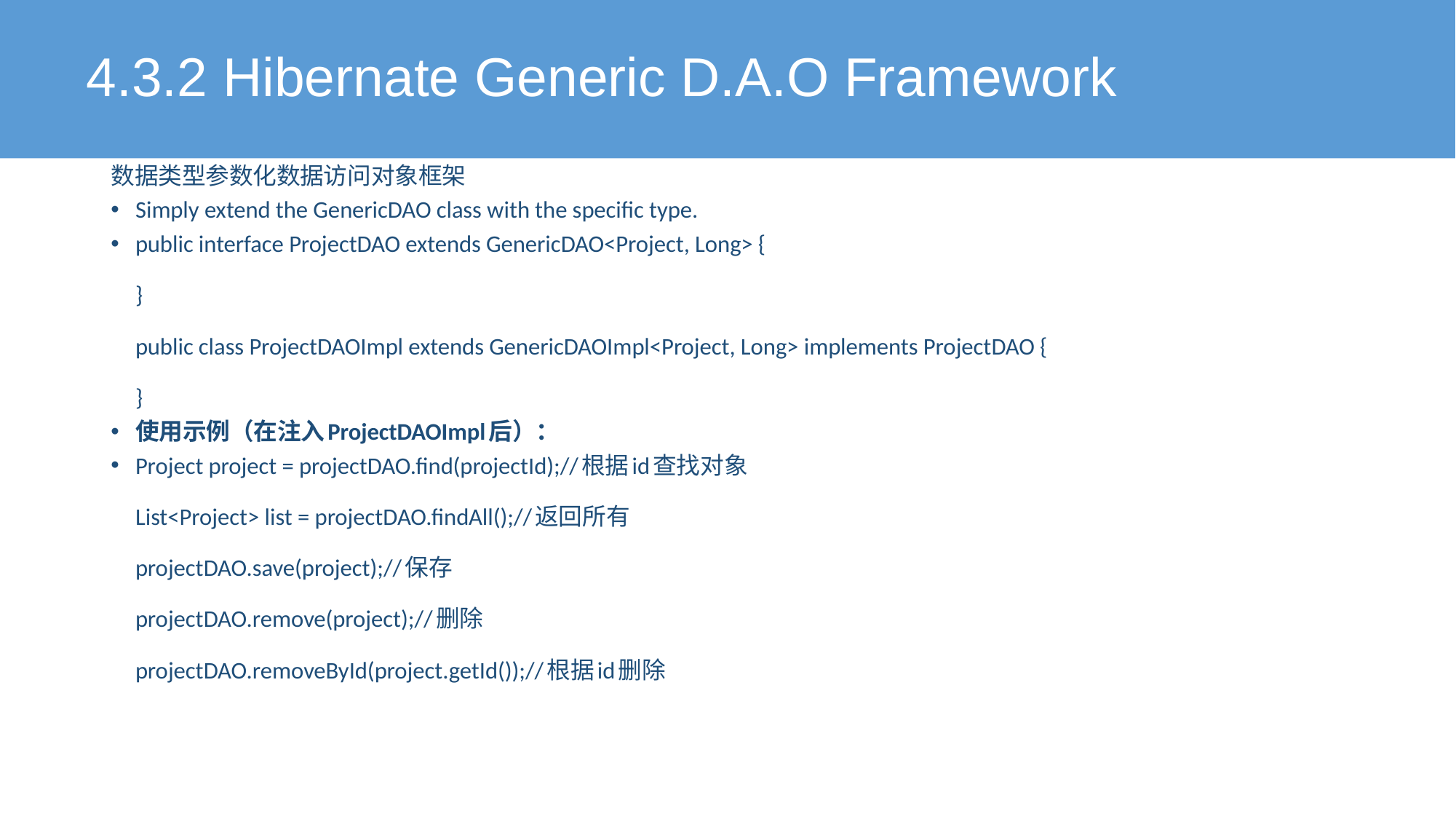

# 4.3.2 Hibernate Generic D.A.O Framework
数据类型参数化数据访问对象框架
Simply extend the GenericDAO class with the specific type.
public interface ProjectDAO extends GenericDAO<Project, Long> {
}
public class ProjectDAOImpl extends GenericDAOImpl<Project, Long> implements ProjectDAO {
}
使用示例（在注入ProjectDAOImpl后）：
Project project = projectDAO.find(projectId);//根据id查找对象
List<Project> list = projectDAO.findAll();//返回所有
projectDAO.save(project);//保存
projectDAO.remove(project);//删除
projectDAO.removeById(project.getId());//根据id删除